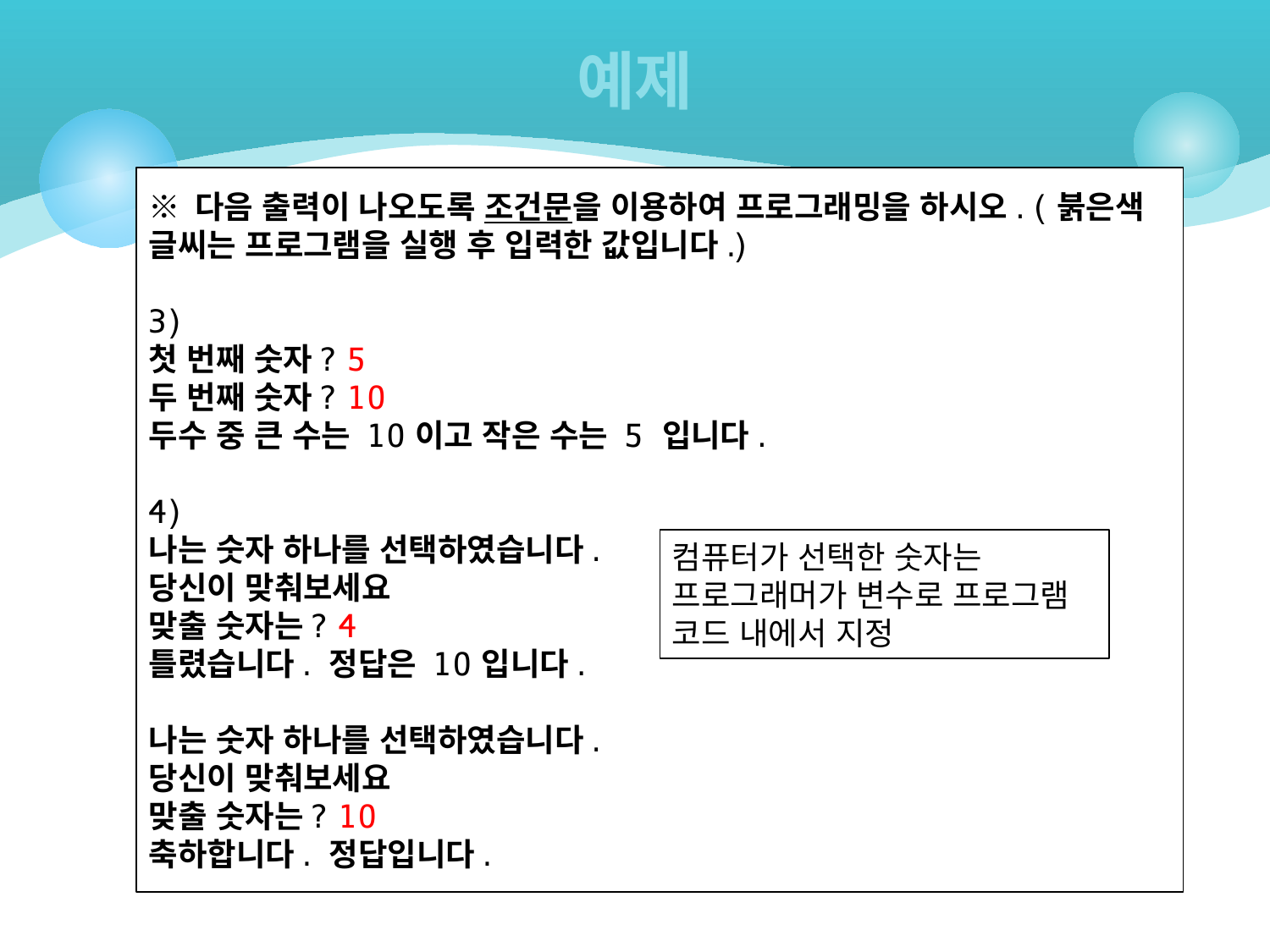

# 예제
※ 다음 출력이 나오도록 조건문을 이용하여 프로그래밍을 하시오. (붉은색 글씨는 프로그램을 실행 후 입력한 값입니다.)

3)
첫 번째 숫자? 5
두 번째 숫자? 10
두수 중 큰 수는 10이고 작은 수는 5 입니다.

4)
나는 숫자 하나를 선택하였습니다.
당신이 맞춰보세요
맞출 숫자는? 4
틀렸습니다. 정답은 10입니다.

나는 숫자 하나를 선택하였습니다.
당신이 맞춰보세요
맞출 숫자는? 10
축하합니다. 정답입니다.
컴퓨터가 선택한 숫자는 프로그래머가 변수로 프로그램 코드 내에서 지정